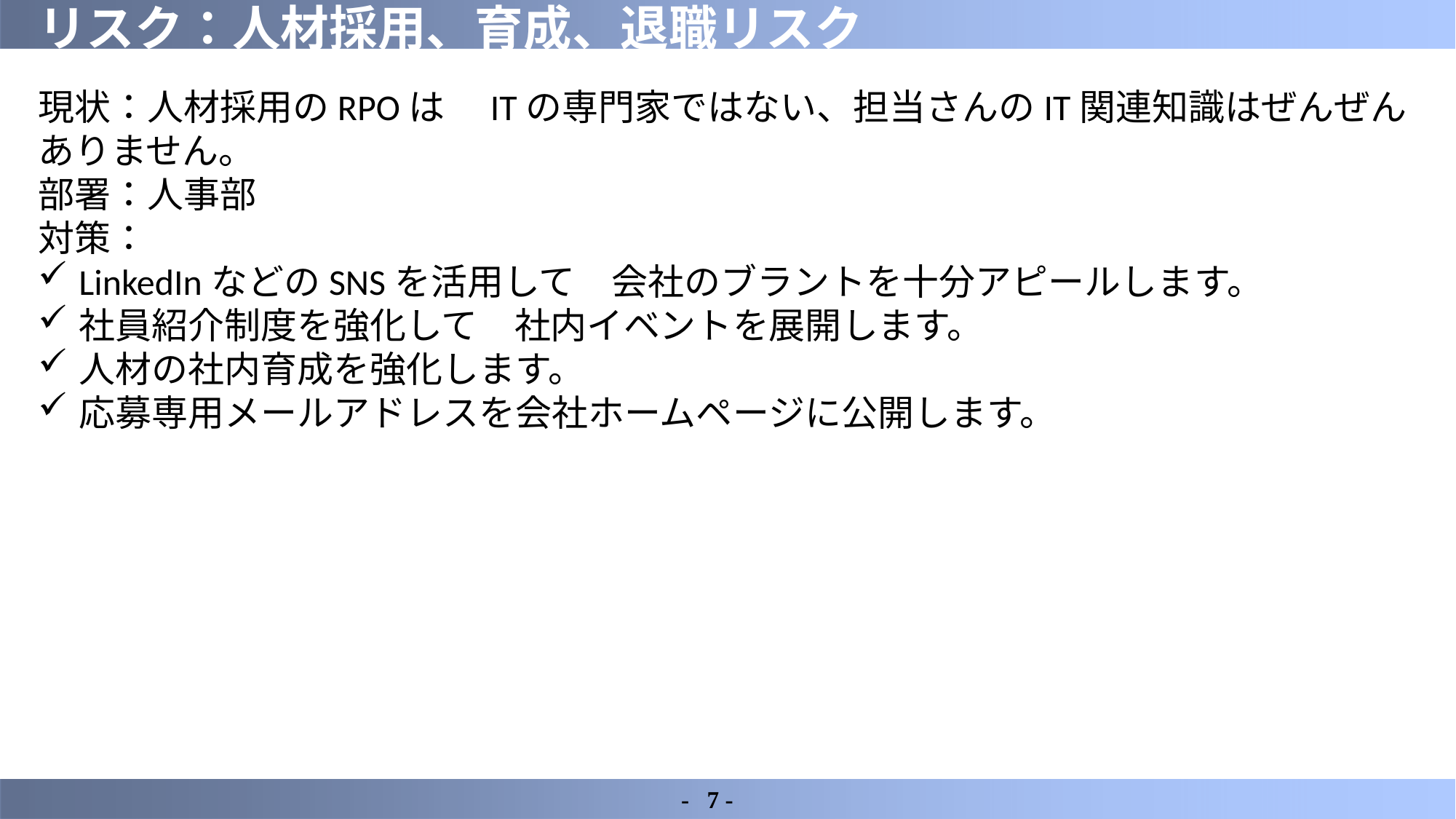

# リスク：人材採用、育成、退職リスク
現状：人材採用のRPOは　ITの専門家ではない、担当さんのIT関連知識はぜんぜんありません。
部署：人事部
対策：
LinkedInなどのSNSを活用して　会社のブラントを十分アピールします。
社員紹介制度を強化して　社内イベントを展開します。
人材の社内育成を強化します。
応募専用メールアドレスを会社ホームページに公開します。
-	7 -